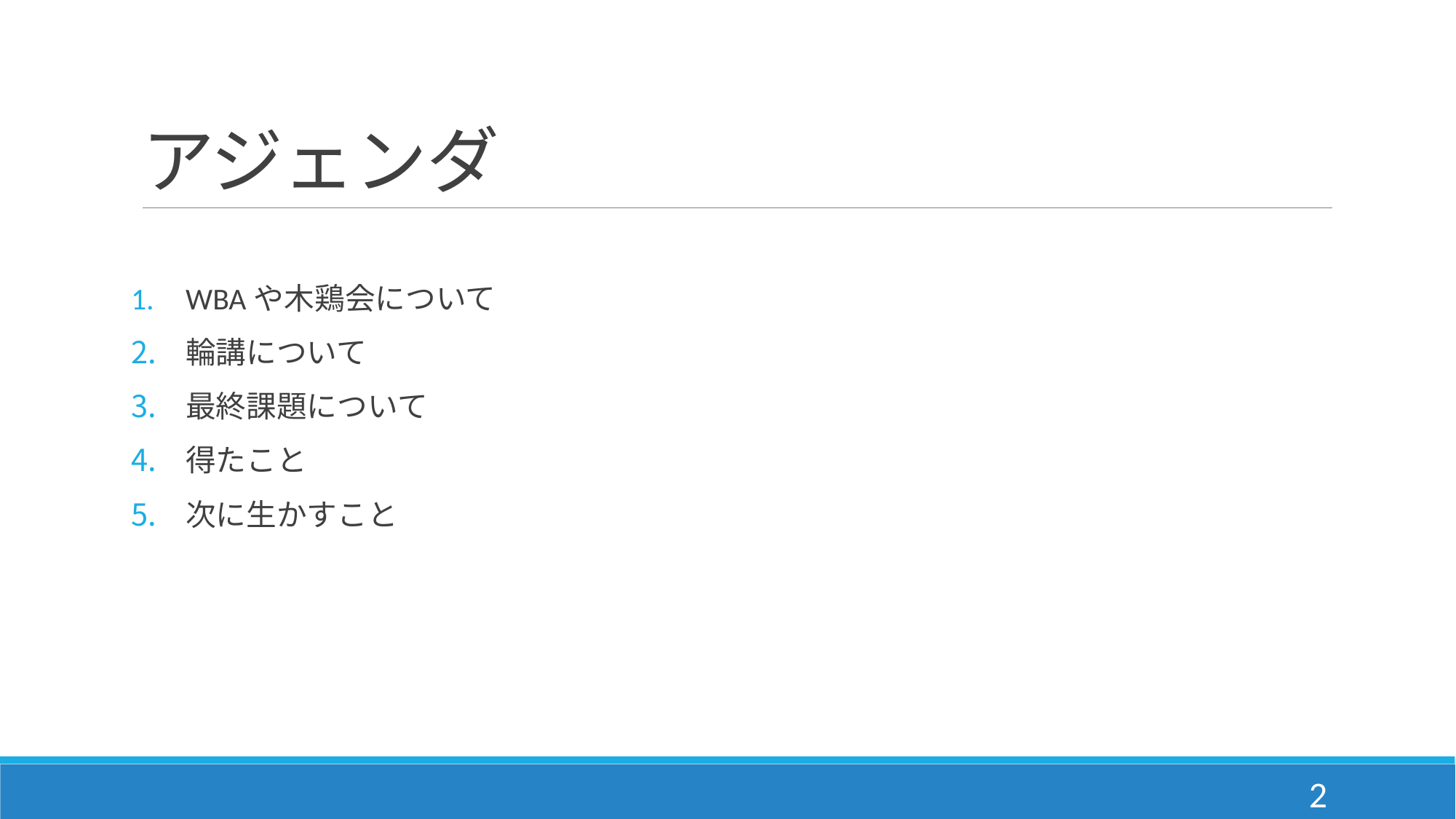

# アジェンダ

WBAや木鶏会について
輪講について
最終課題について
得たこと
次に生かすこと

2